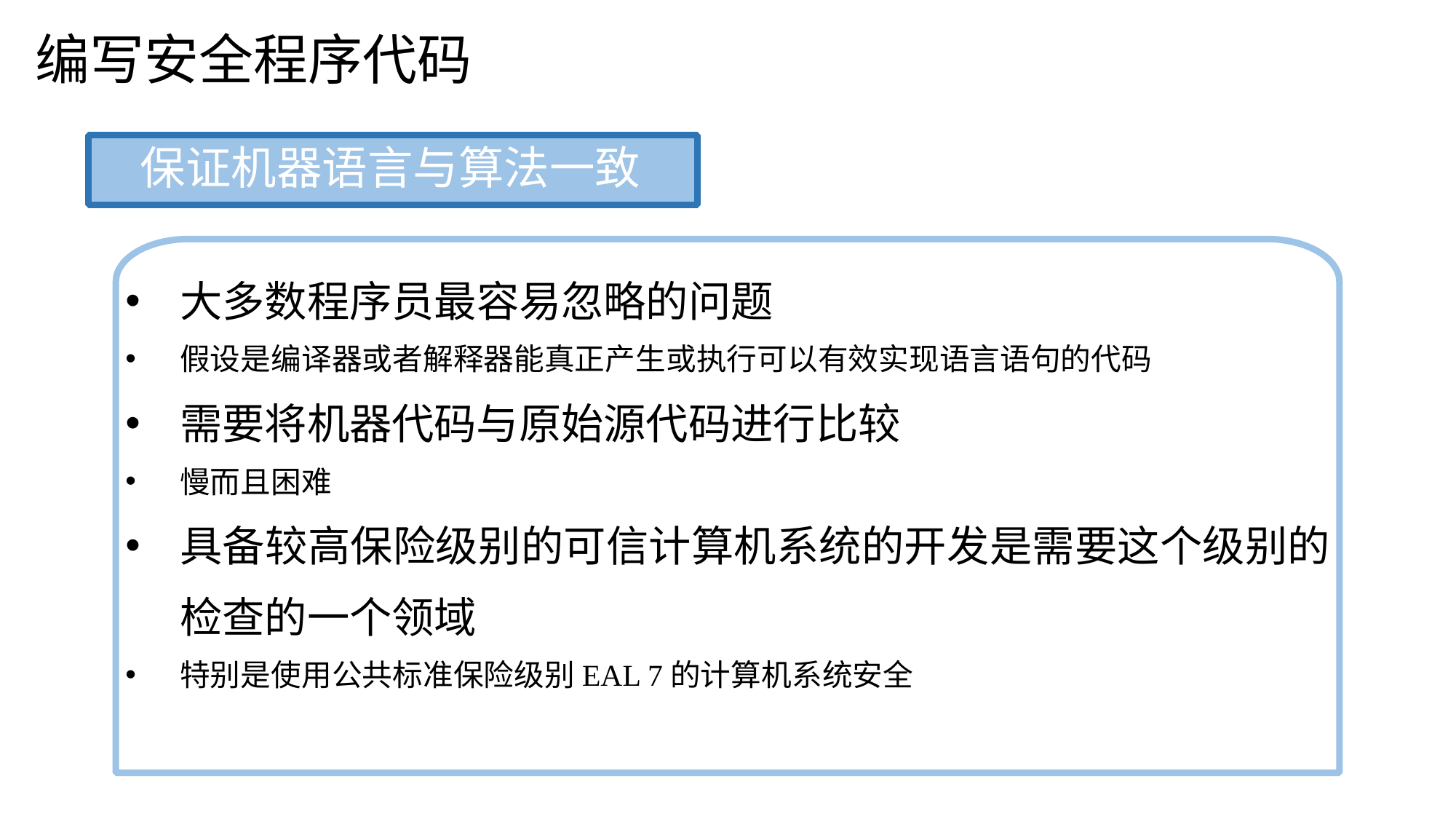

编写安全程序代码

保证机器语言与算法一致
大多数程序员最容易忽略的问题
假设是编译器或者解释器能真正产生或执行可以有效实现语言语句的代码
需要将机器代码与原始源代码进行比较
慢而且困难
具备较高保险级别的可信计算机系统的开发是需要这个级别的检查的一个领域
特别是使用公共标准保险级别EAL 7的计算机系统安全